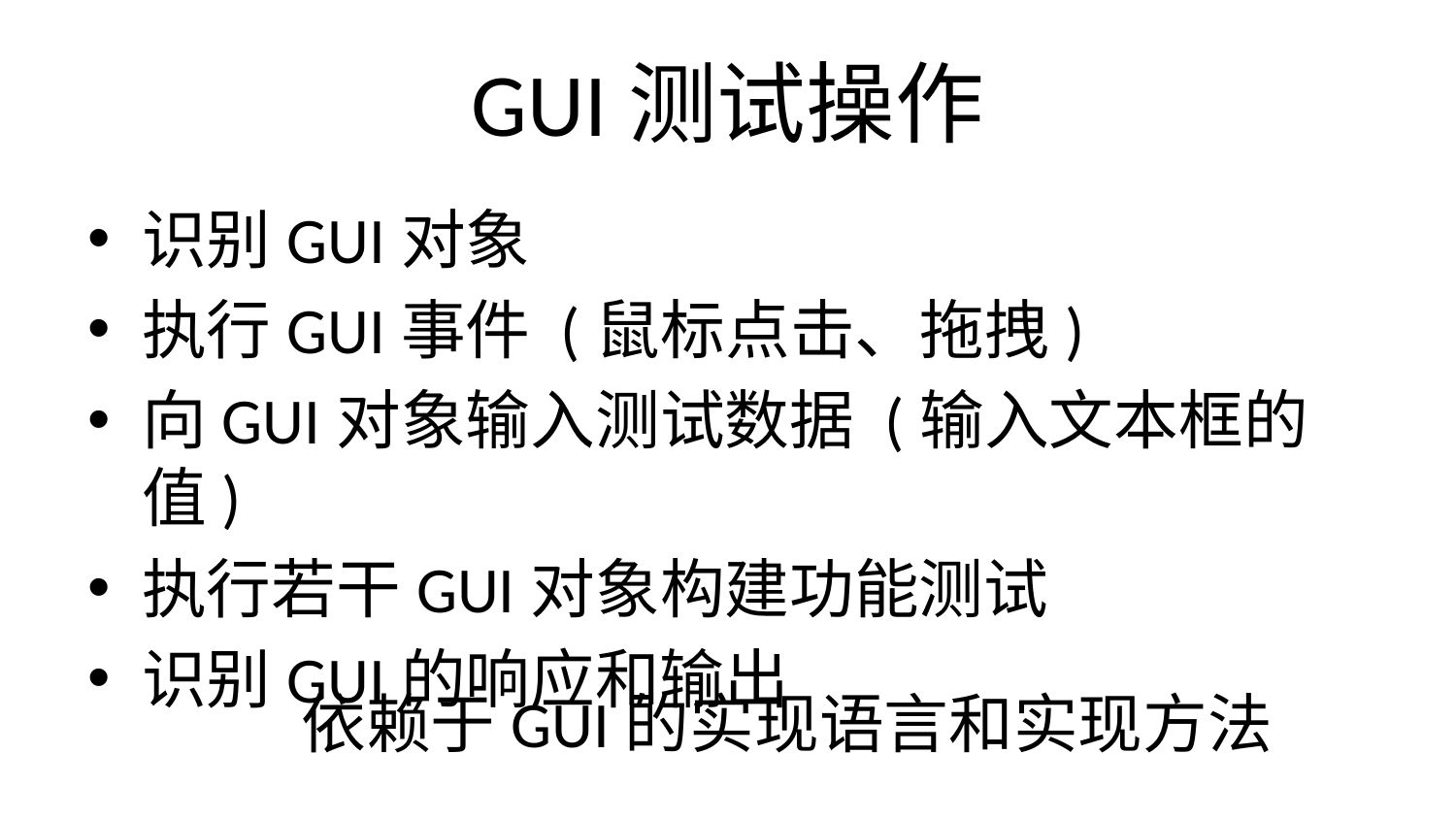

# GUI测试操作
识别GUI对象
执行GUI事件 (鼠标点击、拖拽)
向GUI对象输入测试数据 (输入文本框的值)
执行若干GUI对象构建功能测试
识别GUI的响应和输出
依赖于GUI的实现语言和实现方法